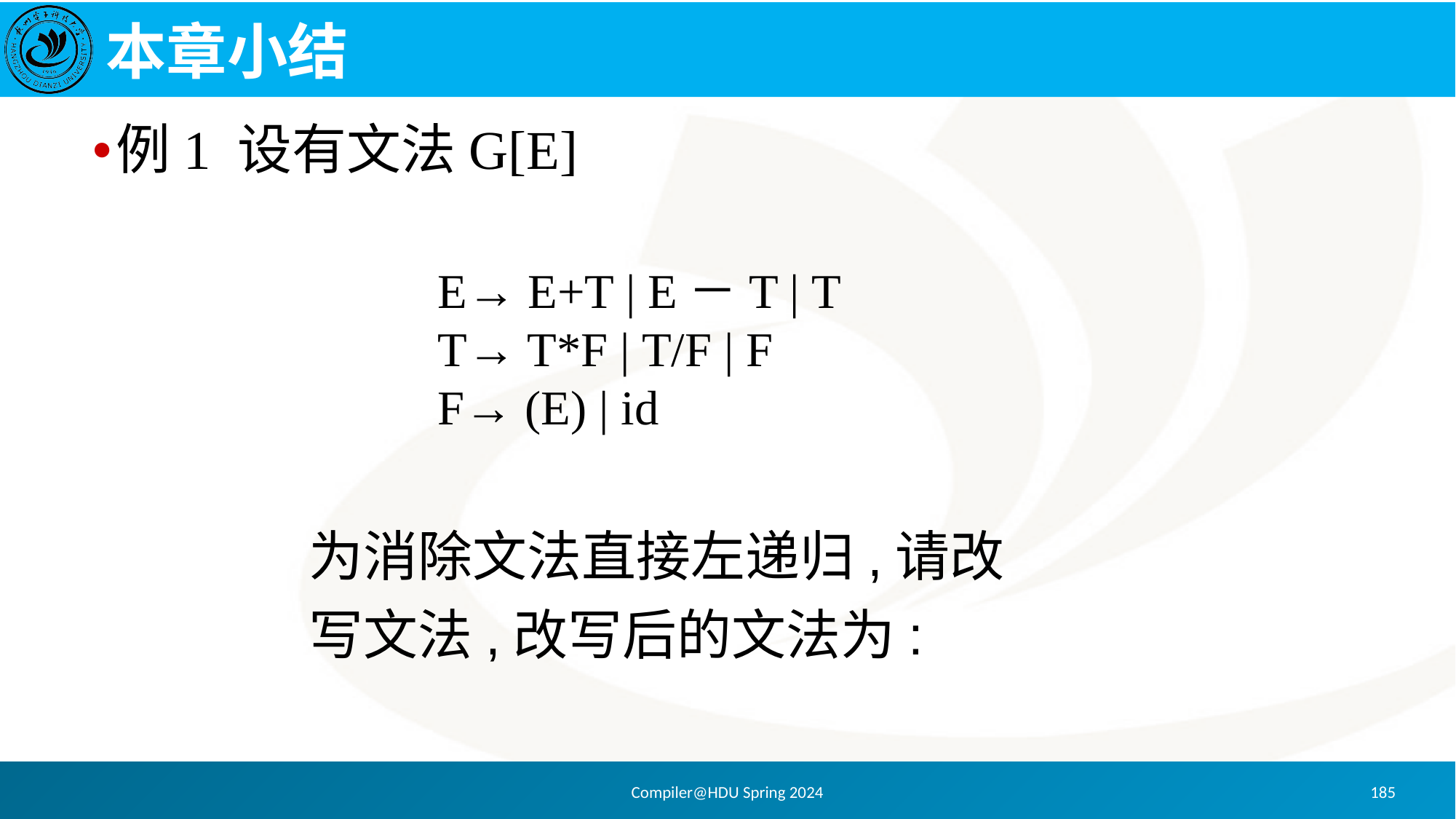

# 本章小结
例1 设有文法G[E]
E→ E+T | E－T | T
T→ T*F | T/F | F
F→ (E) | id
为消除文法直接左递归,请改写文法,改写后的文法为:
Compiler@HDU Spring 2024
185